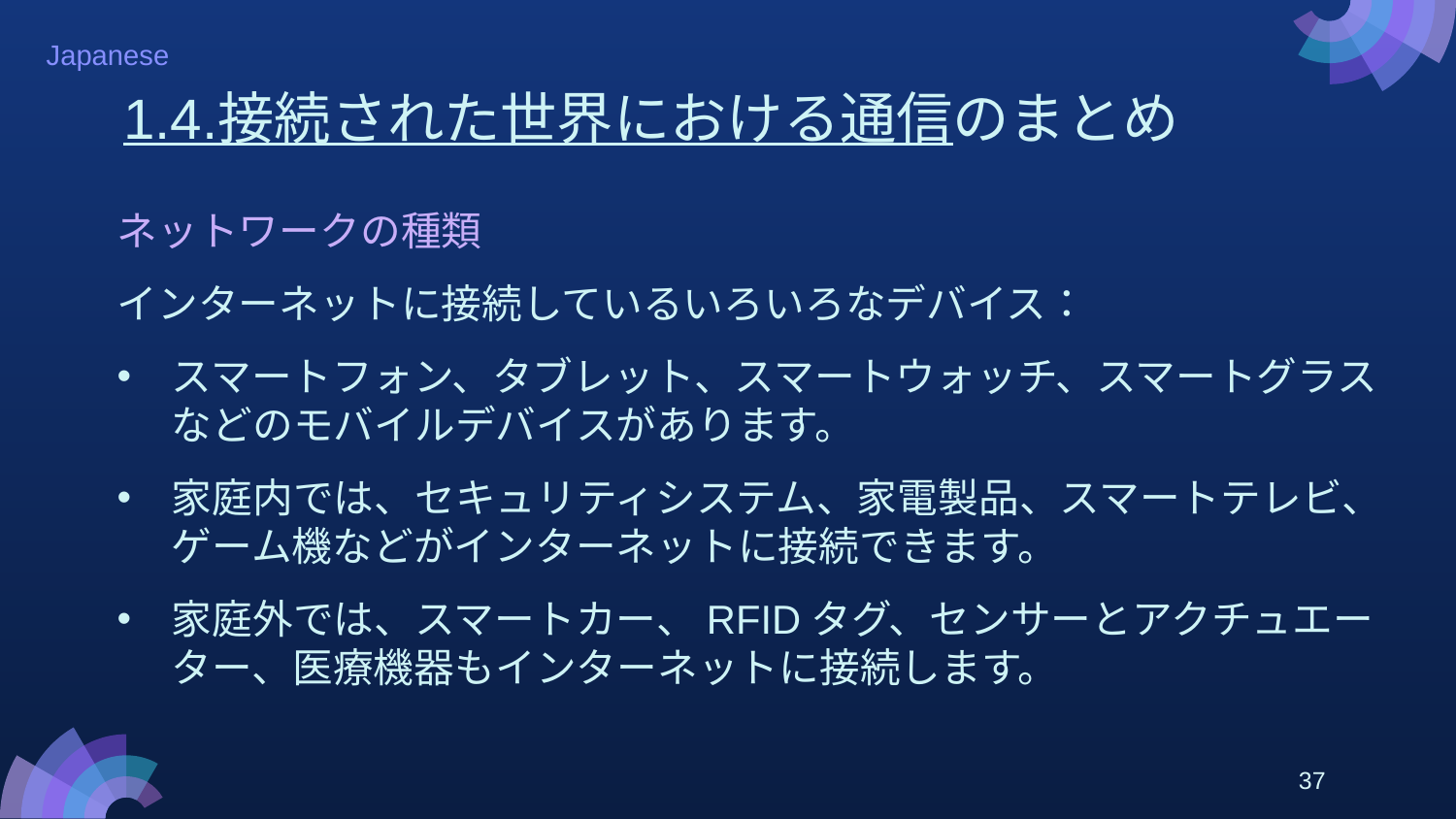

# 1.4.接続された世界における通信のまとめ
ネットワークの種類
インターネットに接続しているいろいろなデバイス：
スマートフォン、タブレット、スマートウォッチ、スマートグラスなどのモバイルデバイスがあります。
家庭内では、セキュリティシステム、家電製品、スマートテレビ、ゲーム機などがインターネットに接続できます。
家庭外では、スマートカー、RFIDタグ、センサーとアクチュエーター、医療機器もインターネットに接続します。
37